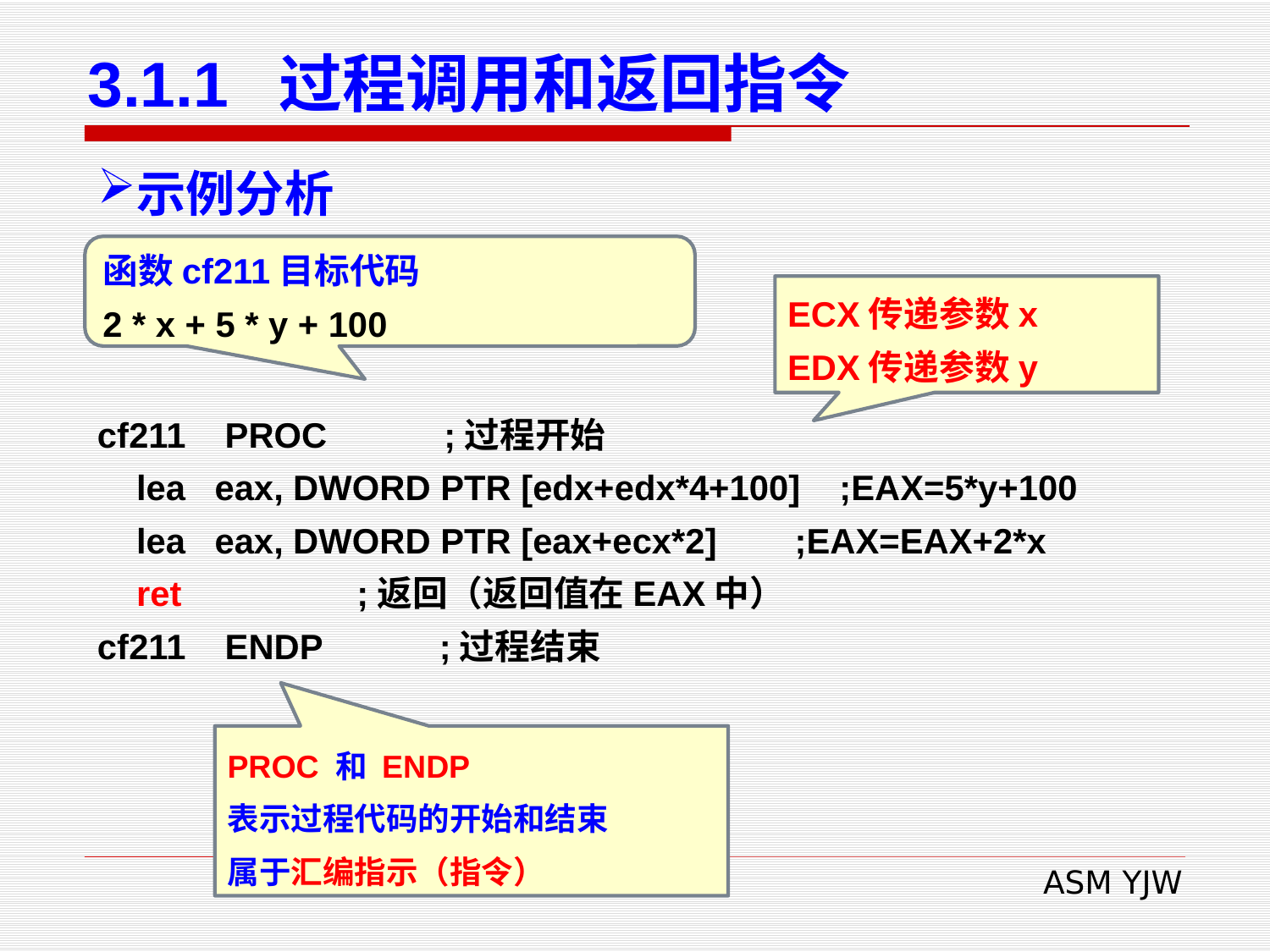

# 3.1.1  过程调用和返回指令
示例分析
函数cf211目标代码
2 * x + 5 * y + 100

ECX传递参数x
EDX传递参数y
cf211    PROC            ;过程开始
    lea   eax, DWORD PTR [edx+edx*4+100]    ;EAX=5*y+100
    lea   eax, DWORD PTR [eax+ecx*2]        ;EAX=EAX+2*x
    ret                  ;返回（返回值在EAX中）
cf211    ENDP            ;过程结束
PROC 和 ENDP
表示过程代码的开始和结束
属于汇编指示（指令）